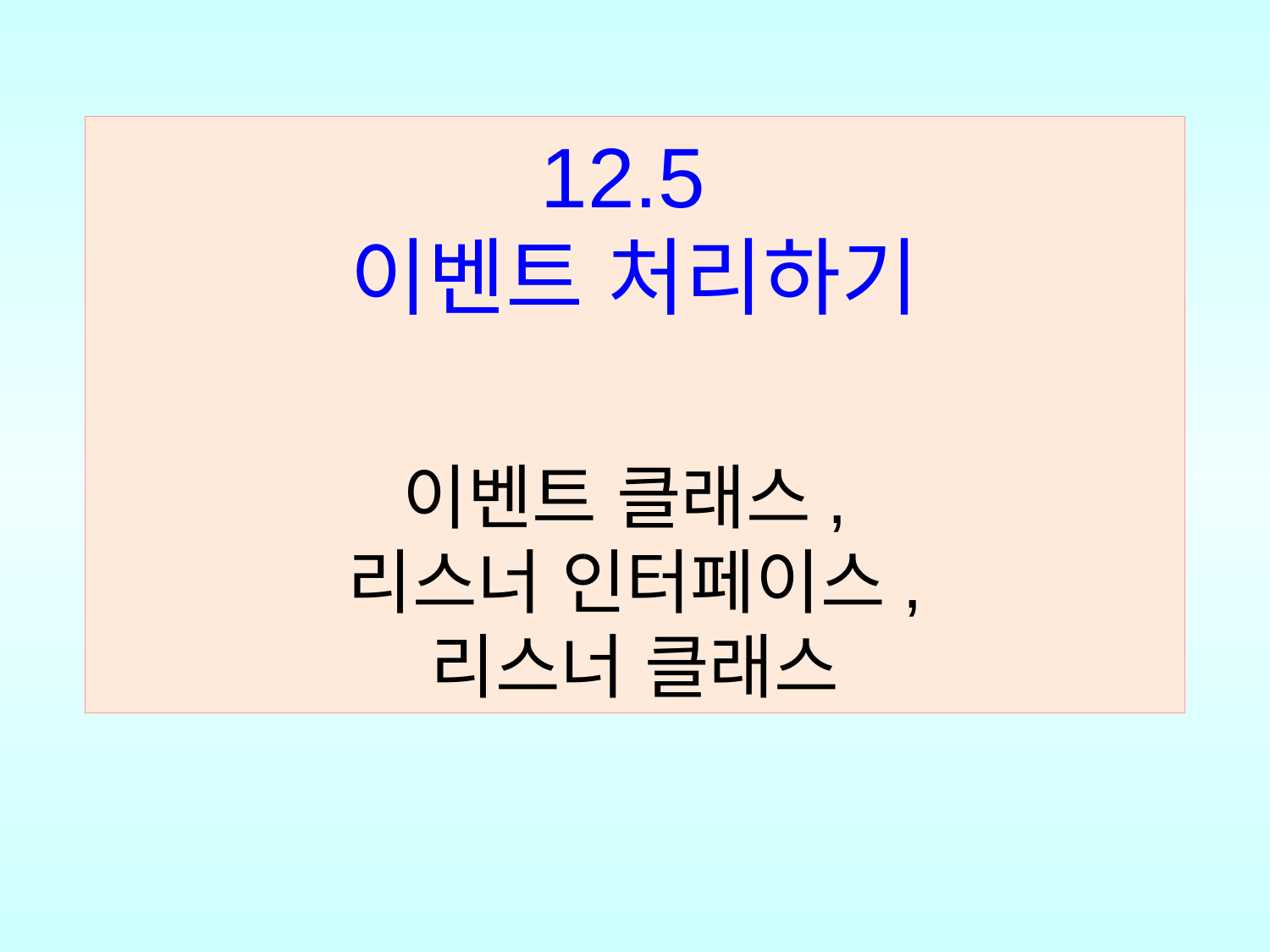

12.5
이벤트 처리하기

이벤트 클래스,
리스너 인터페이스,
리스너 클래스